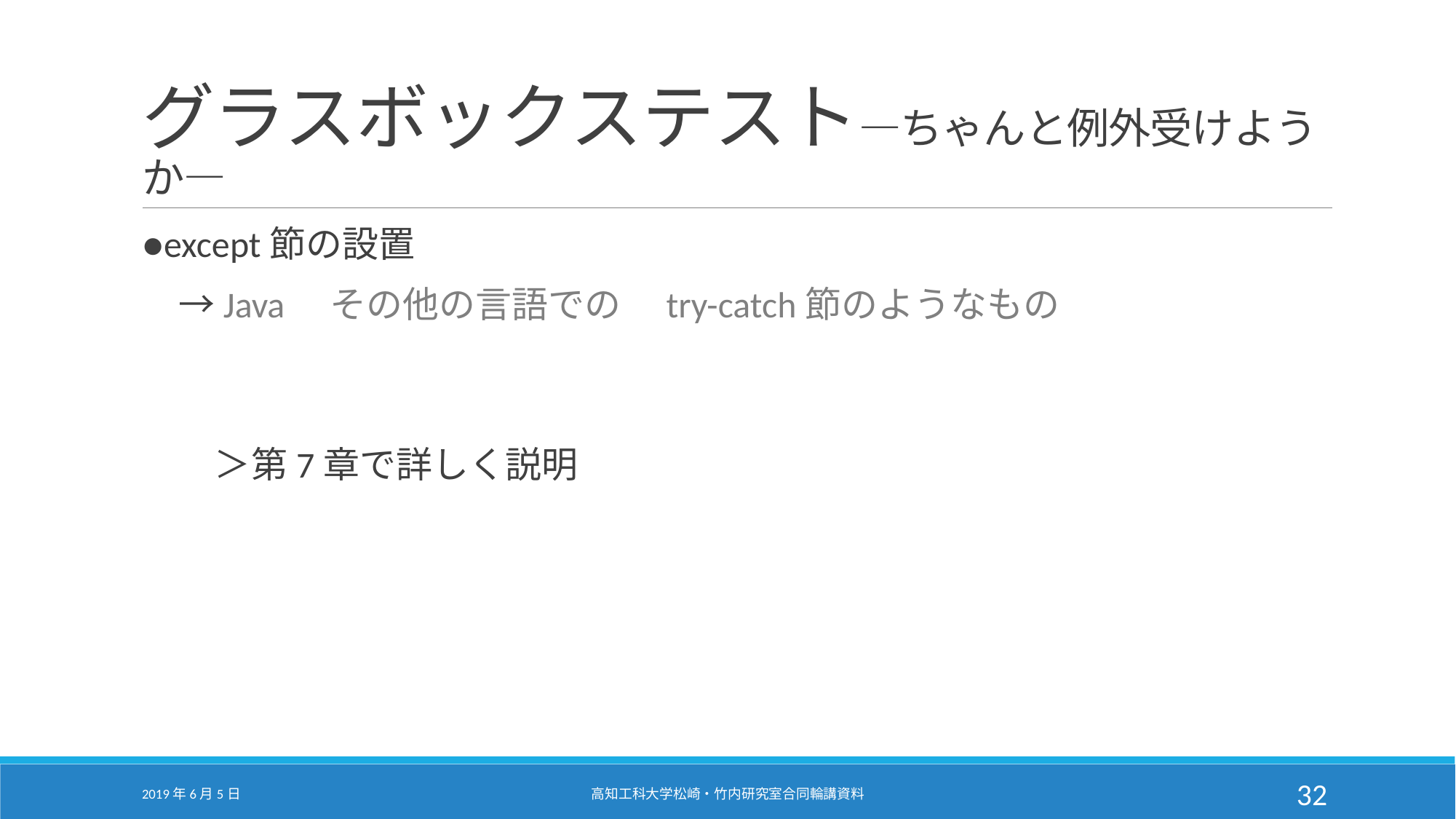

# グラスボックステスト―ちゃんと例外受けようか―
●except節の設置
　→Java　その他の言語での　try-catch節のようなもの

　　　　　　　　　　　　　　　　　　　　　　　　　　　　　　　　　　＞第7章で詳しく説明
2019年6月5日
高知工科大学松崎・竹内研究室合同輪講資料
32